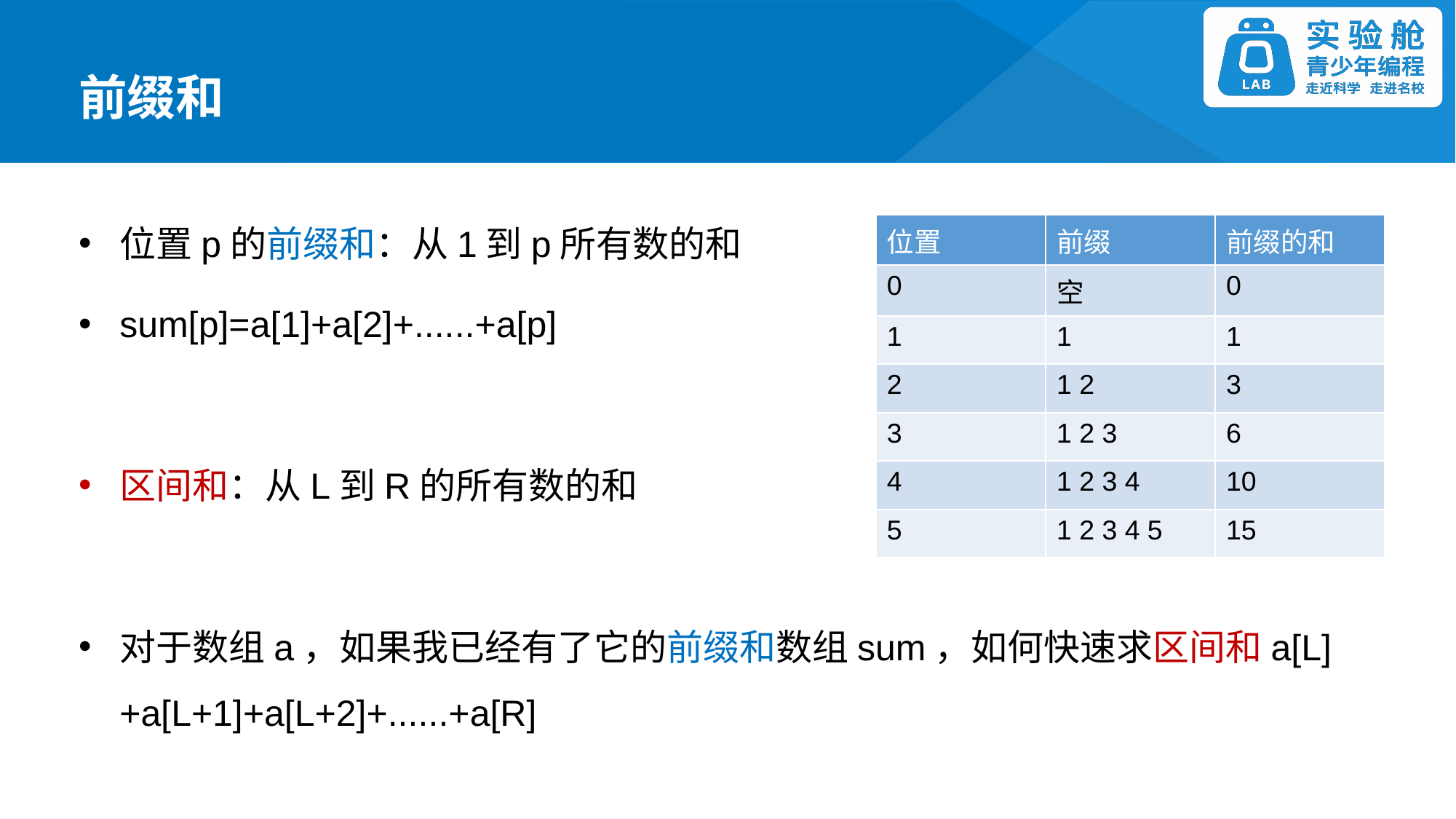

前缀和
位置p的前缀和：从1到p所有数的和
sum[p]=a[1]+a[2]+......+a[p]

区间和：从L到R的所有数的和

对于数组a，如果我已经有了它的前缀和数组sum，如何快速求区间和a[L]+a[L+1]+a[L+2]+......+a[R]
| 位置 | 前缀 | 前缀的和 |
| --- | --- | --- |
| 0 | 空 | 0 |
| 1 | 1 | 1 |
| 2 | 1 2 | 3 |
| 3 | 1 2 3 | 6 |
| 4 | 1 2 3 4 | 10 |
| 5 | 1 2 3 4 5 | 15 |